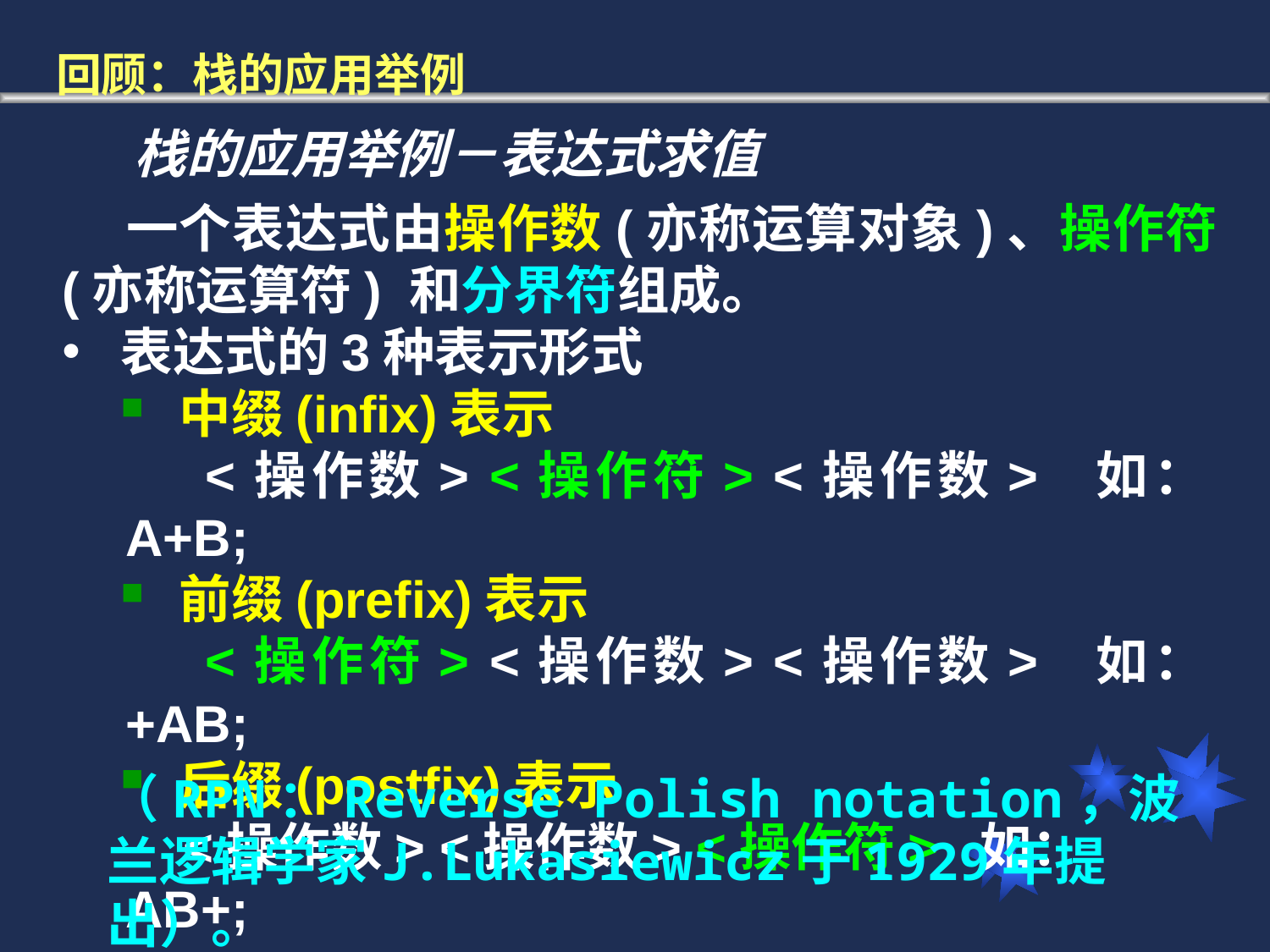

回顾：栈的应用举例
# 栈的应用举例－表达式求值
    一个表达式由操作数(亦称运算对象)、操作符 (亦称运算符) 和分界符组成。
表达式的3种表示形式
中缀(infix)表示
    <操作数> <操作符> <操作数>  如：A+B;
前缀(prefix)表示
    <操作符> <操作数> <操作数>  如：+AB;
后缀(postfix)表示
    <操作数> <操作数> <操作符>  如：AB+;
（RPN：Reverse Polish notation，波兰逻辑学家J.Lukasiewicz于1929年提出）。